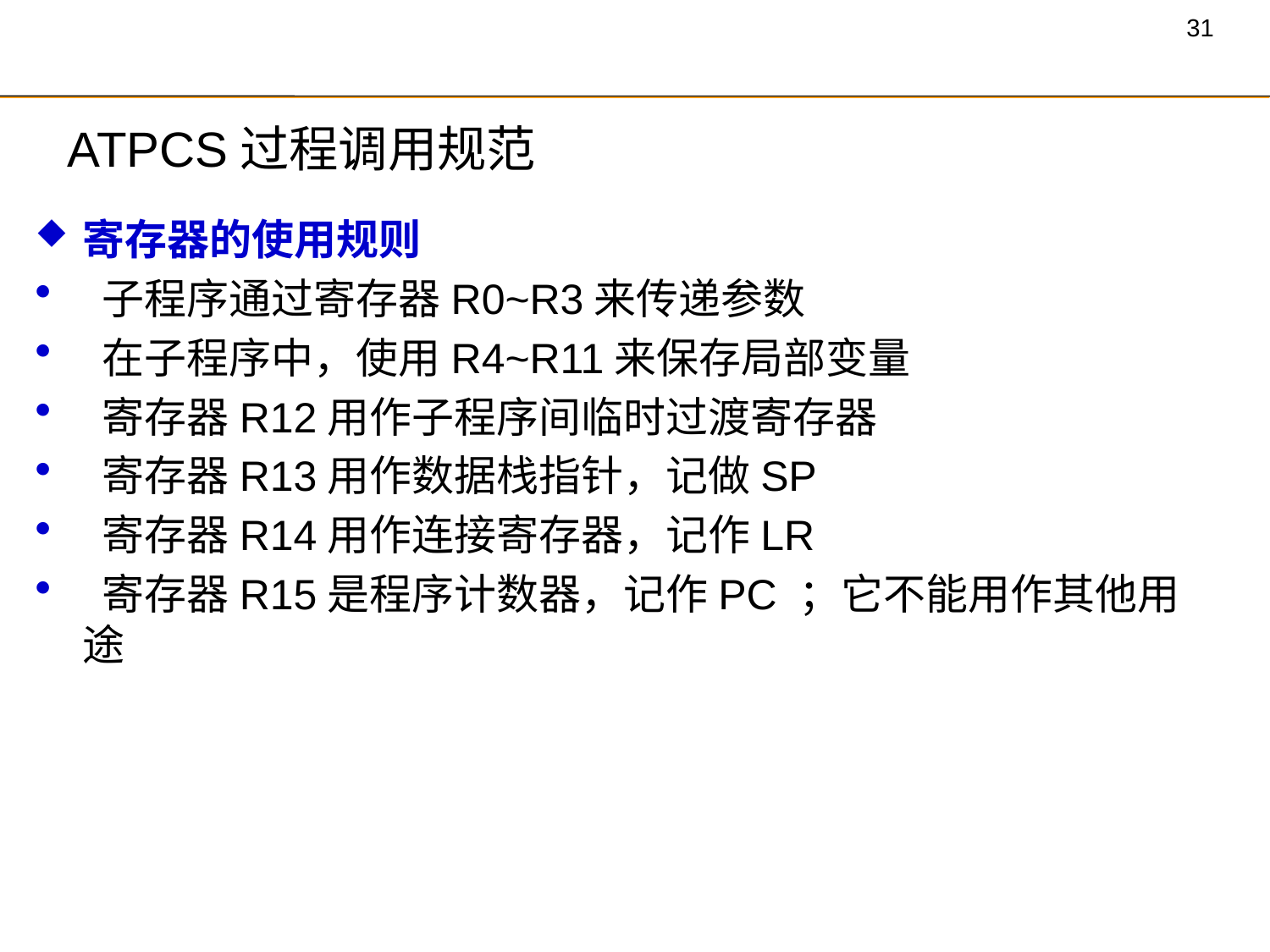

# ATPCS过程调用规范
寄存器的使用规则
 子程序通过寄存器R0~R3来传递参数
 在子程序中，使用R4~R11来保存局部变量
 寄存器R12用作子程序间临时过渡寄存器
 寄存器R13用作数据栈指针，记做SP
 寄存器R14用作连接寄存器，记作LR
 寄存器R15是程序计数器，记作PC ；它不能用作其他用途